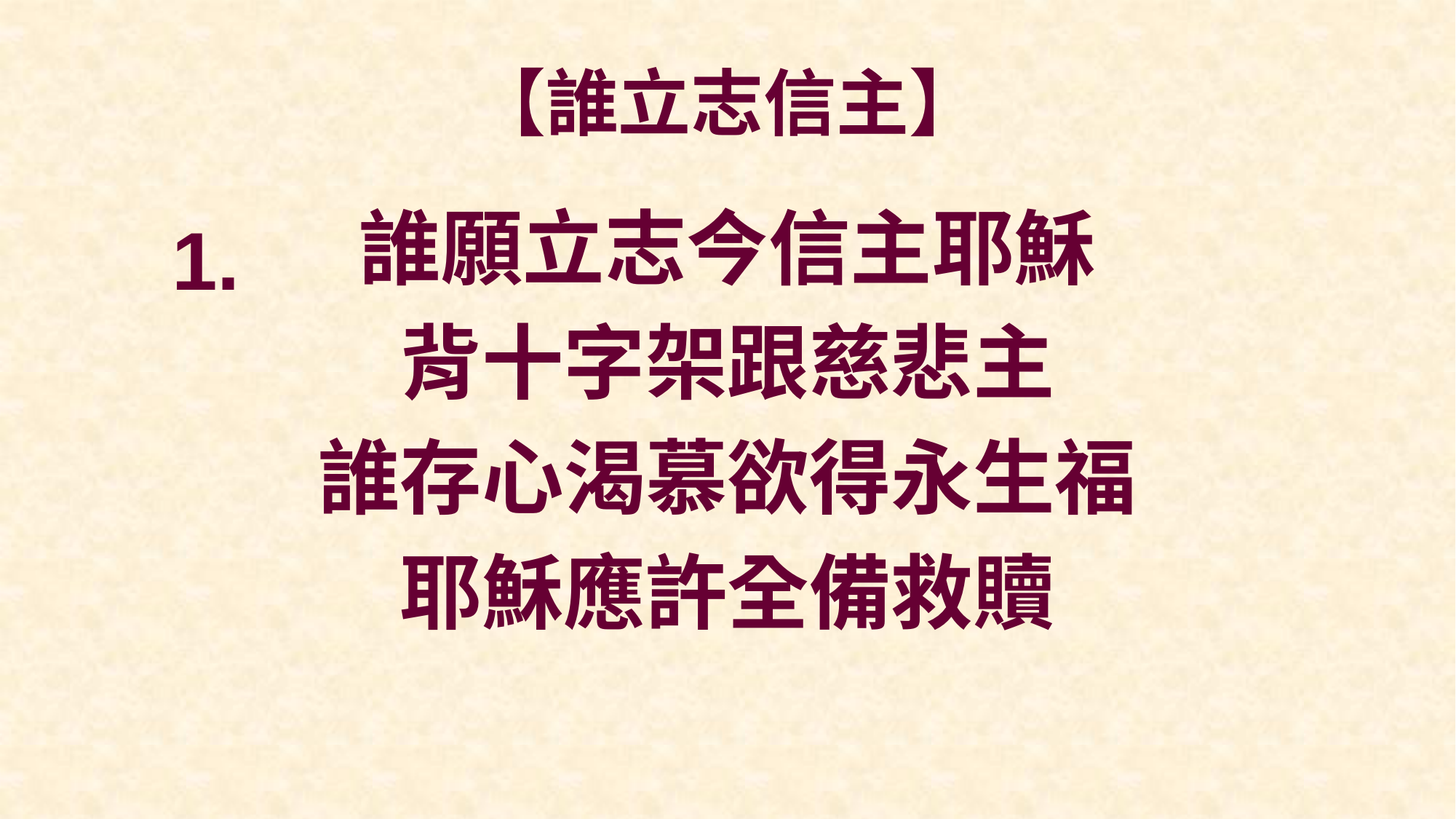

# 【誰立志信主】
誰願立志今信主耶穌
背十字架跟慈悲主
誰存心渴慕欲得永生福
耶穌應許全備救贖
1.